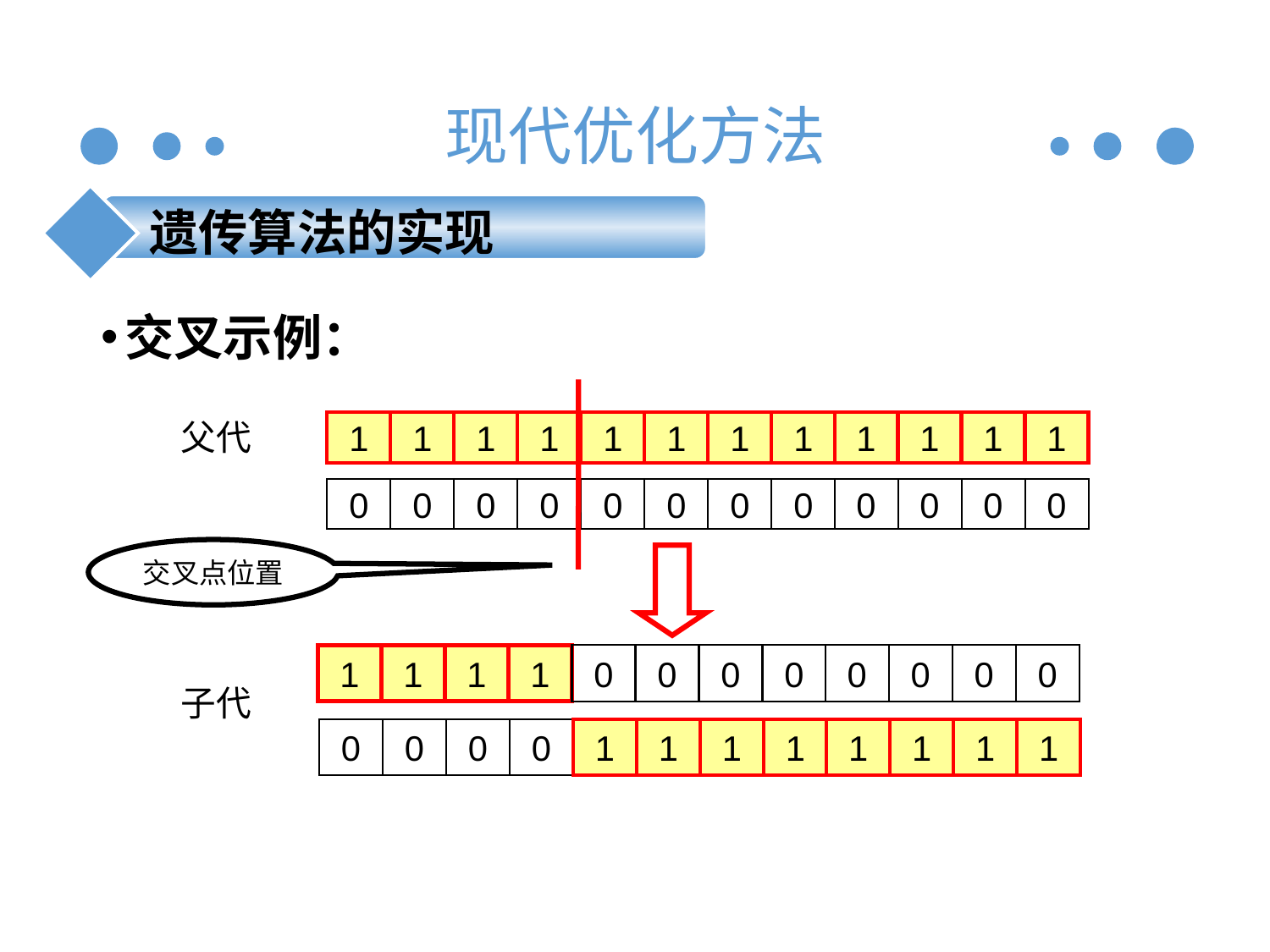

现代优化方法

 遗传算法的实现

交叉示例：

父代
1
1
1
1
1
1
1
1
1
1
1
1
0
0
0
0
0
0
0
0
0
0
0
0
交叉点位置

1
1
1
1
0
0
0
0
0
0
0
0
子代
0
0
0
0
1
1
1
1
1
1
1
1